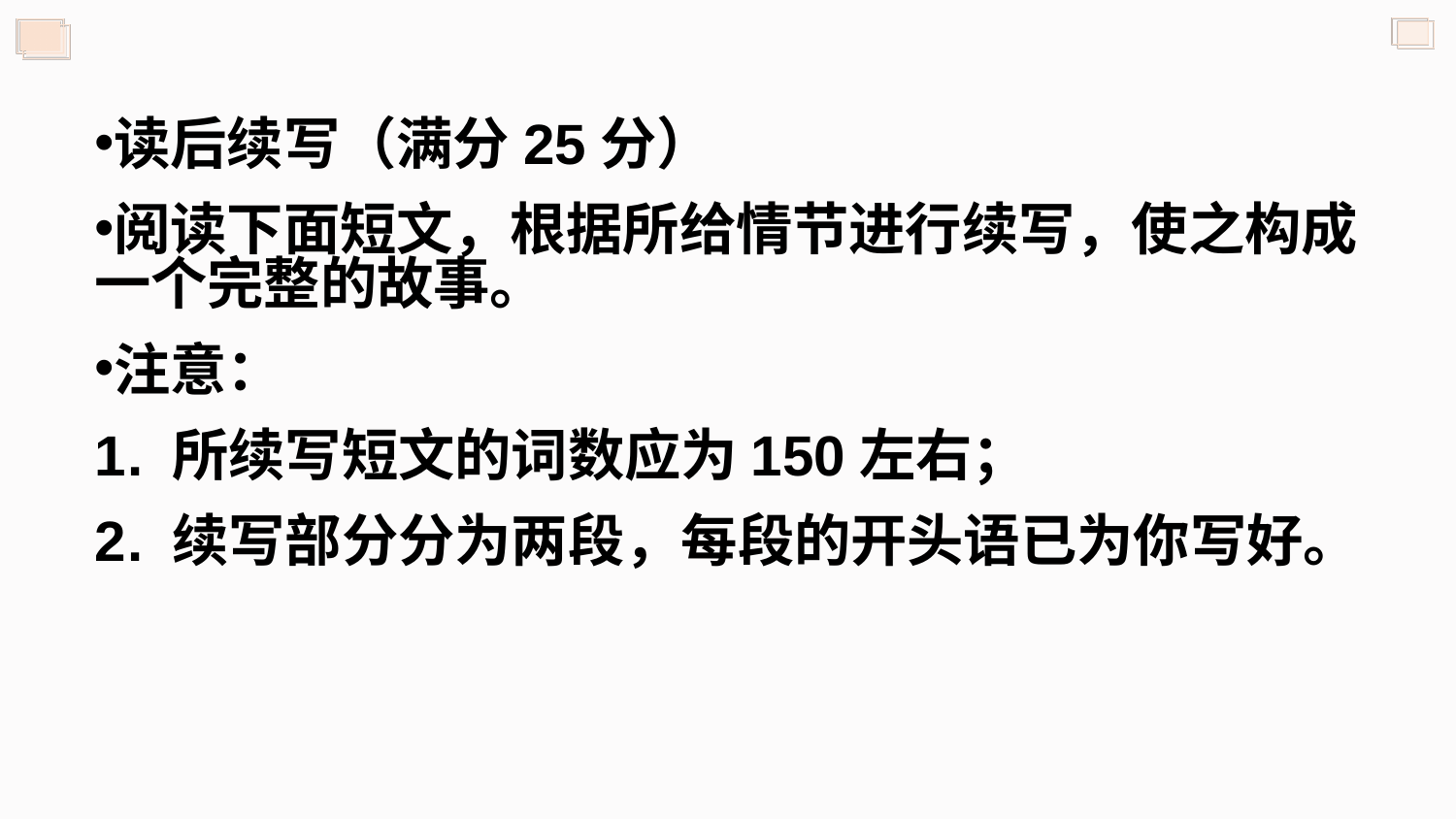

读后续写（满分25分）
阅读下面短文，根据所给情节进行续写，使之构成一个完整的故事。
注意：
 所续写短文的词数应为150左右；
 续写部分分为两段，每段的开头语已为你写好。